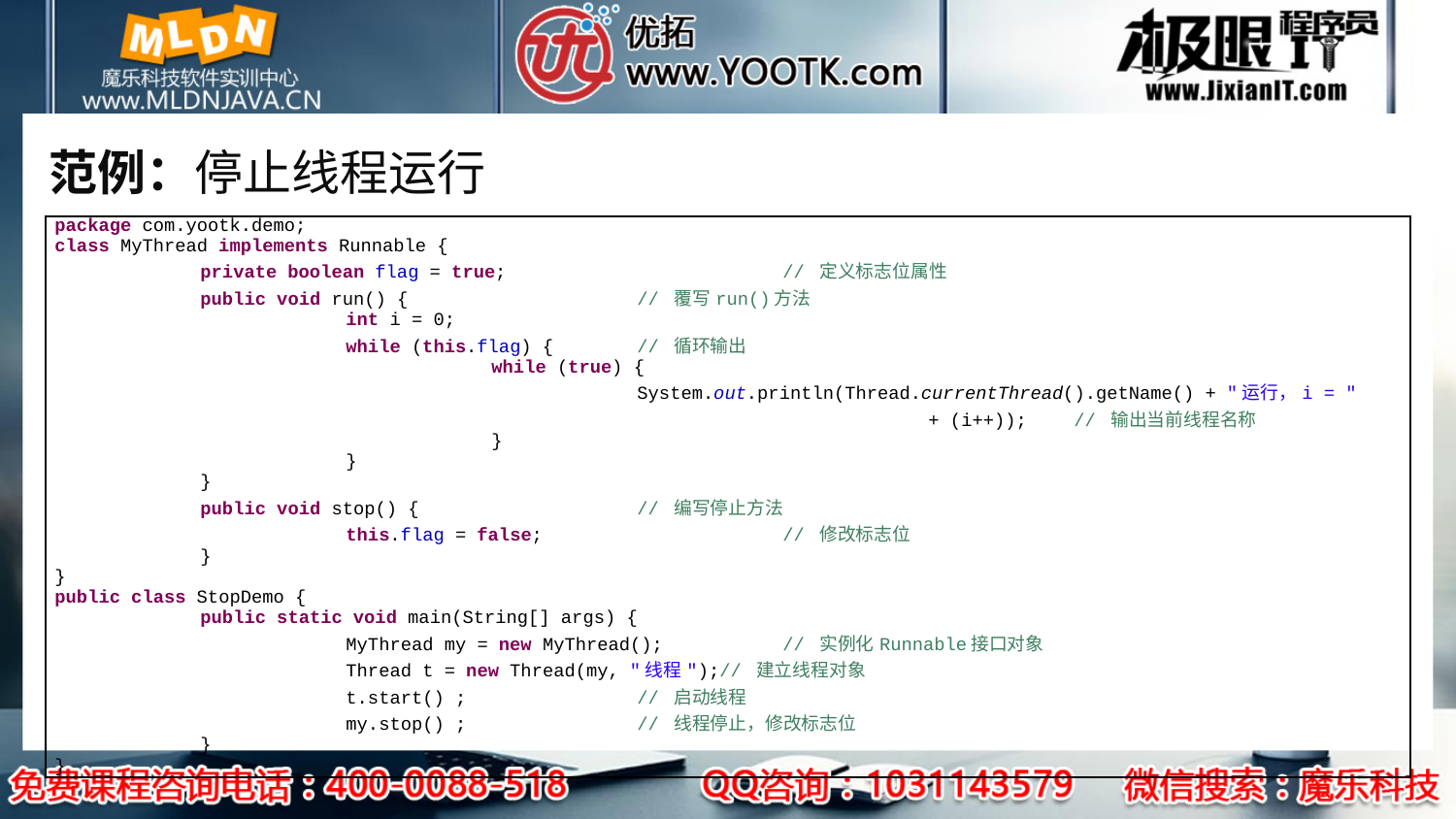

# 范例：停止线程运行
| package com.yootk.demo; class MyThread implements Runnable { private boolean flag = true; // 定义标志位属性 public void run() { // 覆写run()方法 int i = 0; while (this.flag) { // 循环输出 while (true) { System.out.println(Thread.currentThread().getName() + "运行，i = " + (i++)); // 输出当前线程名称 } } } public void stop() { // 编写停止方法 this.flag = false; // 修改标志位 } } public class StopDemo { public static void main(String[] args) { MyThread my = new MyThread(); // 实例化Runnable接口对象 Thread t = new Thread(my, "线程");// 建立线程对象 t.start() ; // 启动线程 my.stop() ; // 线程停止，修改标志位 } } |
| --- |